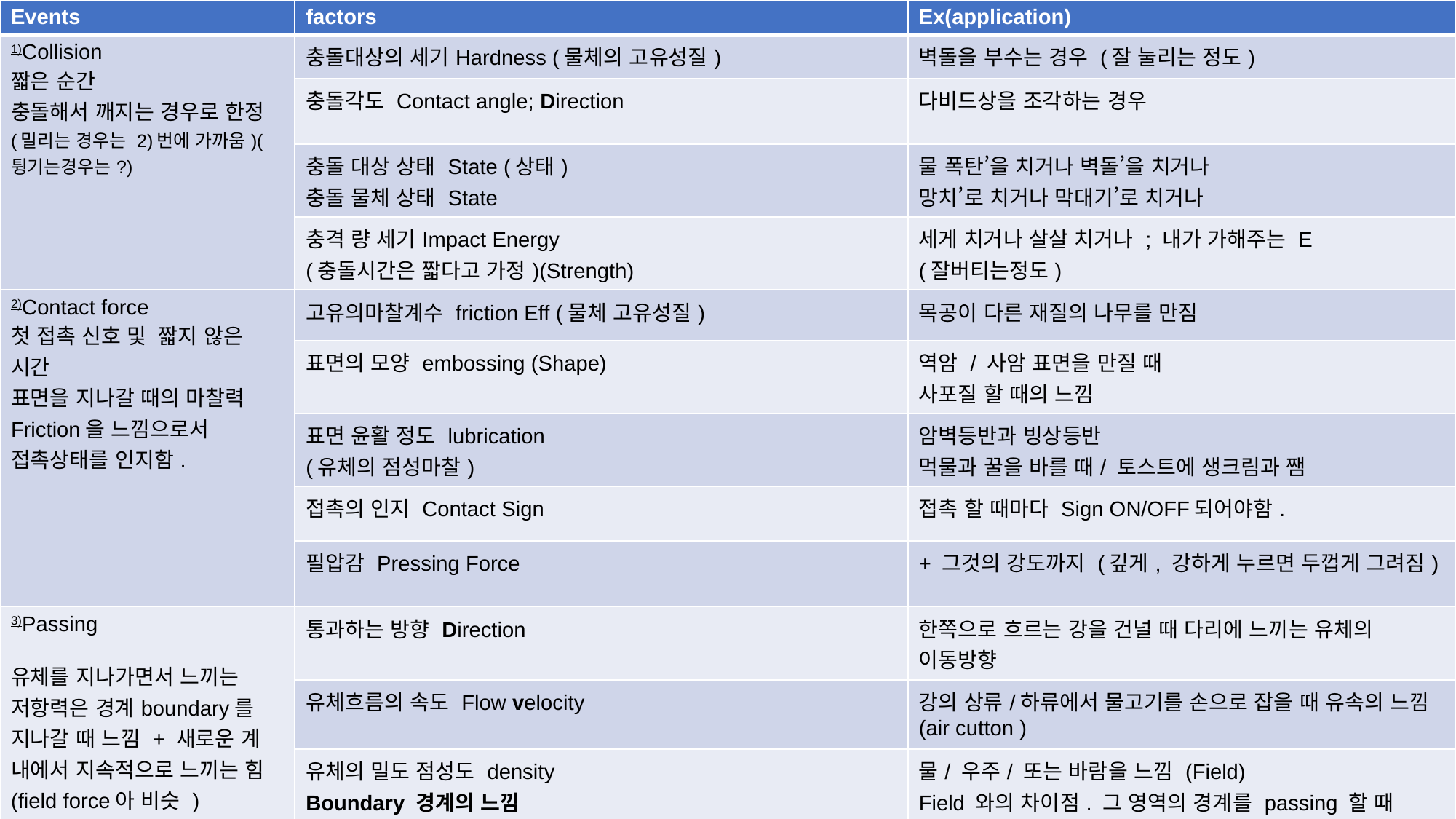

| Events | factors | Ex(application) |
| --- | --- | --- |
| 1)Collision 짧은 순간 충돌해서 깨지는 경우로 한정 (밀리는 경우는 2)번에 가까움)(튕기는경우는?) | 충돌대상의 세기Hardness (물체의 고유성질) | 벽돌을 부수는 경우 (잘 눌리는 정도) |
|  | 충돌각도 Contact angle; Direction | 다비드상을 조각하는 경우 |
|  | 충돌 대상 상태 State (상태) 충돌 물체 상태 State | 물 폭탄’을 치거나 벽돌’을 치거나 망치’로 치거나 막대기’로 치거나 |
|  | 충격 량 세기Impact Energy (충돌시간은 짧다고 가정)(Strength) | 세게 치거나 살살 치거나 ; 내가 가해주는 E (잘버티는정도) |
| 2)Contact force 첫 접촉 신호 및 짧지 않은 시간 표면을 지나갈 때의 마찰력Friction을 느낌으로서 접촉상태를 인지함. | 고유의마찰계수 friction Eff (물체 고유성질) | 목공이 다른 재질의 나무를 만짐 |
|  | 표면의 모양 embossing (Shape) | 역암 / 사암 표면을 만질 때 사포질 할 때의 느낌 |
|  | 표면 윤활 정도 lubrication (유체의 점성마찰) | 암벽등반과 빙상등반 먹물과 꿀을 바를 때/ 토스트에 생크림과 쨈 |
|  | 접촉의 인지 Contact Sign | 접촉 할 때마다 Sign ON/OFF되어야함. |
|  | 필압감 Pressing Force | + 그것의 강도까지 (깊게, 강하게 누르면 두껍게 그려짐) |
| 3)Passing 유체를 지나가면서 느끼는 저항력은 경계boundary를 지나갈 때 느낌 + 새로운 계 내에서 지속적으로 느끼는 힘(field force아 비슷 ) | 통과하는 방향 Direction | 한쪽으로 흐르는 강을 건널 때 다리에 느끼는 유체의 이동방향 |
|  | 유체흐름의 속도 Flow velocity | 강의 상류/하류에서 물고기를 손으로 잡을 때 유속의 느낌 (air cutton ) |
|  | 유체의 밀도 점성도 density Boundary 경계의 느낌 | 물/ 우주/ 또는 바람을 느낌 (Field) Field 와의 차이점. 그 영역의 경계를 passing 할 때 |
|  | 유체 흐름의 모양 shape; 이동거리 L | 한강/ 계곡을 건널 때 (너비) |
| 4)Inserting 원격조종 Simulation 조립하기 위험지역에서 로봇 팔로 폭발물 설치/제거하기 | 대상 물체와 거리 relative distance L | 자동차 주차 시 벽과의 거리를 핸들로 감지 |
|  | 다가가는 속도 approaching V | 다가가는 속도가 빠를수록 더 먼L부터 강하게 느낌 |
|  | 끼워지는 방향 Direction | 폭발물의 모양에 따라 경로보정을 방향감각으로 알려줌 |
|  | 떨어뜨릴 때 자동맞춤 Automatic | 맨홀에 뚜껑을 끼워 넣을 때 뚝 떨어지는 느낌 |
| 5)Safety (역감 신호는 가상의 선L에 대상물체와의 거리L가 존재하면 올바른 방향으로 유도) | 대상 물체와의 거리 relative distance L Warning sign | 충돌방지를 위해 일정 거리L에서 경고사인(역감으로 경고) |
|  | 다가가는 속도 Approaching V | 상대물체가 빠르게 다가올 경우도 마찬가지 |
|  | 가상의 선 Virtual dead Line; | 가상의 경계로부터 진입해 가상의 물체와 가까워 질수록 역감 증감. |
|  | 올바른 방향으로 유도 Direction | 경로보정을 방향 역감으로 알려줌. 올바른 방향 쪽으로 손목을 꺾어 줌. |
| 6)Field force 인력/척력 전자기력; 중력 부력(떠오르는힘) 만유인력; 두물체간 수직 항력(떠받치는 느낌) | 대상물체와의 거리 relative distance L | 거리가 가까울수록 큰 힘을 느낌 |
|  | 다가가는 속도 approaching V | 물속에서 발장구를 빨리 치는 것은 힘들다. 엘리베이터 속력이 빨라질 때 (관성) |
|  | 중력장의 세기 Strength | 나사NASA 또는 항공대에서 무중력상태를 시뮬레이션 할 때 |
|  | 물체의 무게 Weight | 가벼운/무거운 돌로 돌팔매질을 할 때 손에서 느끼는 무게 감 (관성) |
| Synesthesia sensing Light/sonic/radioactive wave, color | 비시각적인 힘들 , 강약 존재 | 강한 베이스 소리를 들었을 때 울림 |
|  | 지속적으로 받는 경우 Tim | 레이져총 을 맞았을 때 역감 |